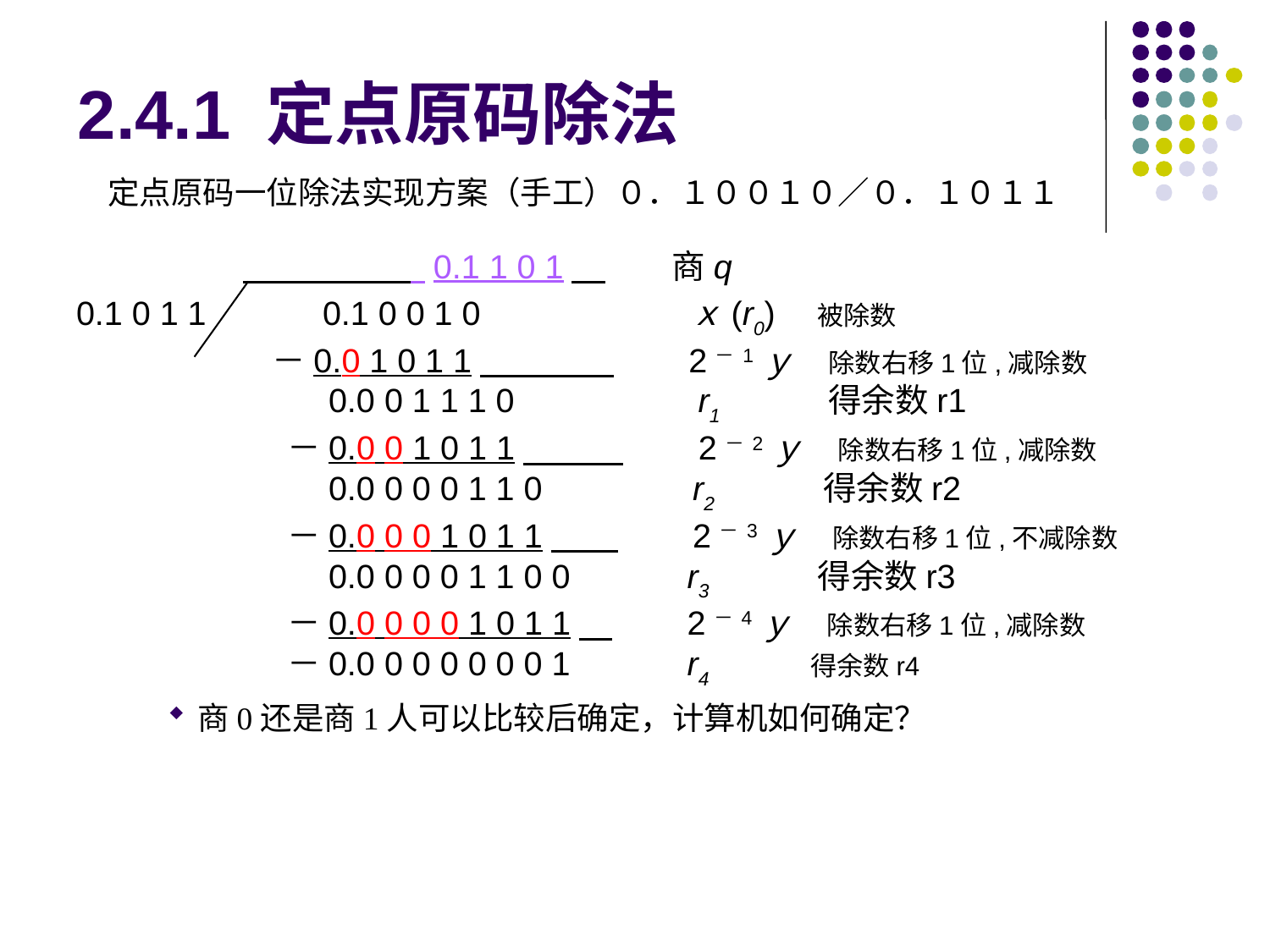

# 2.4.1 定点原码除法
定点原码一位除法实现方案（手工）０．１００１０／０．１０１１
　　　　　　　　　　  0.1 1 0 1　　　商q
0.1 0 1 1　         0.1 0 0 1 0　　　　　　ｘ(r0)　被除数
　　           －0.0 1 0 1 1　　　　　　2－1ｙ　除数右移1位,减除数
　　　　　    0.0 0 1 1 1 0　　　　　r1　　　得余数r1
　　　　    －0.0 0 1 0 1 1　　　　　2－2ｙ　除数右移1位,减除数
　　　　　    0.0 0 0 0 1 1 0　　　　r2　　　得余数r2
　　　　    －0.0 0 0 1 0 1 1　　　　2－3ｙ　除数右移1位,不减除数
　　　　　    0.0 0 0 0 1 1 0 0　　　r3　　　得余数r3
　　　　    －0.0 0 0 0 1 0 1 1　　　2－4ｙ　除数右移1位,减除数
　　　　    －0.0 0 0 0 0 0 0 1　　　r4　　　得余数r4

商0还是商1人可以比较后确定，计算机如何确定？
116